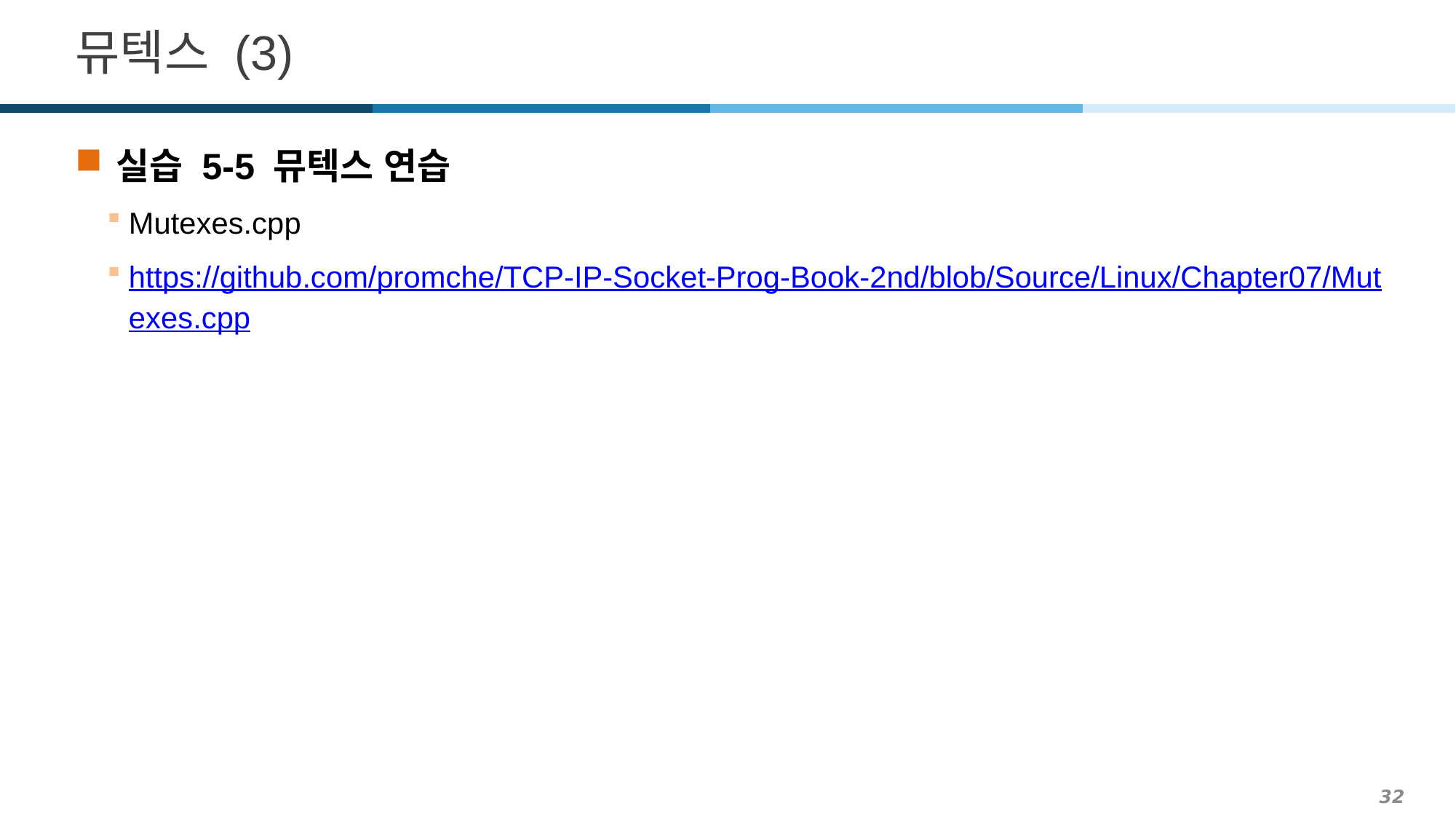

# 뮤텍스 (3)
실습 5-5 뮤텍스 연습
Mutexes.cpp
https://github.com/promche/TCP-IP-Socket-Prog-Book-2nd/blob/Source/Linux/Chapter07/Mutexes.cpp